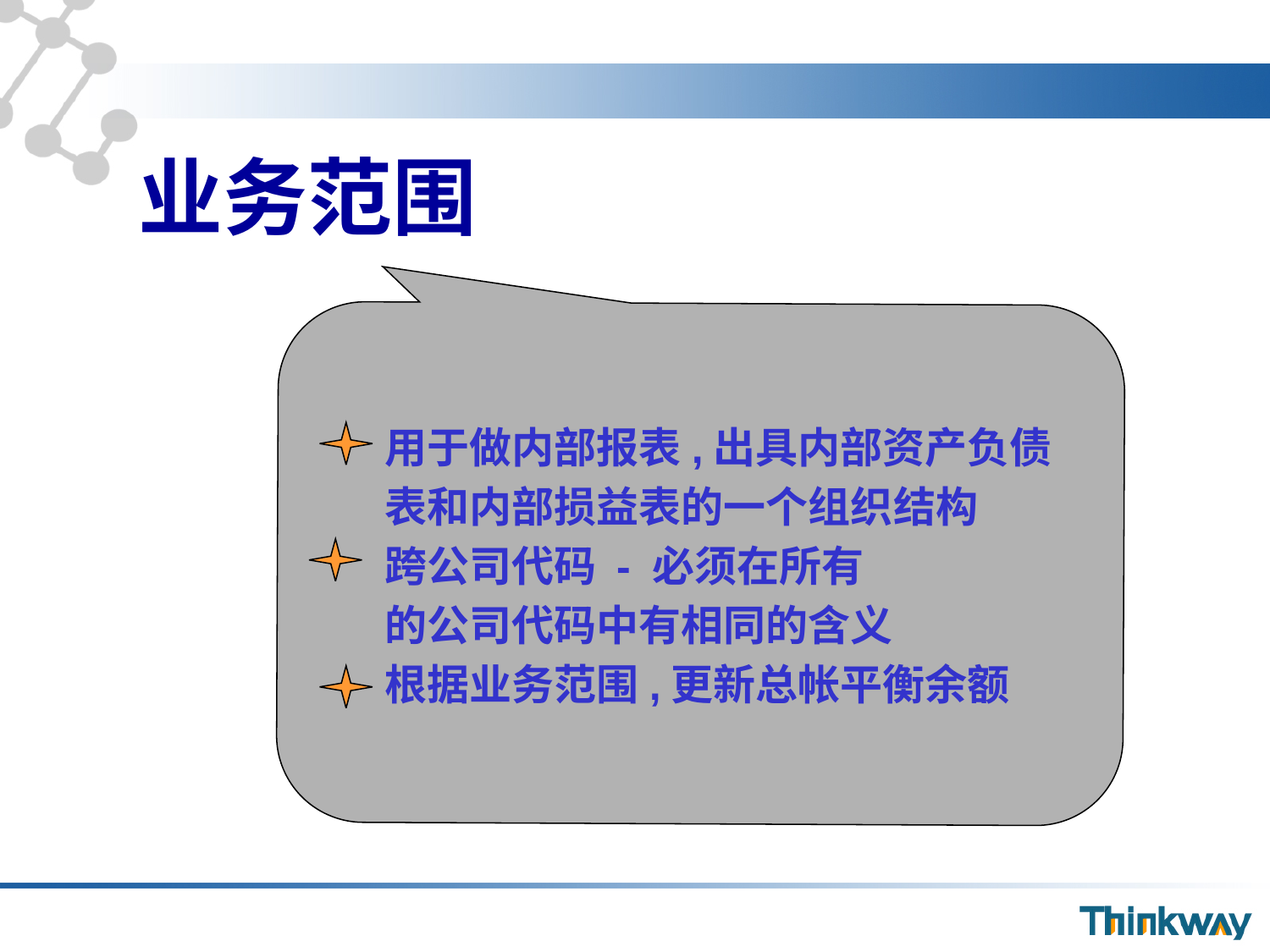

# 业务范围

用于做内部报表,出具内部资产负债
表和内部损益表的一个组织结构
跨公司代码 - 必须在所有
的公司代码中有相同的含义
根据业务范围,更新总帐平衡余额